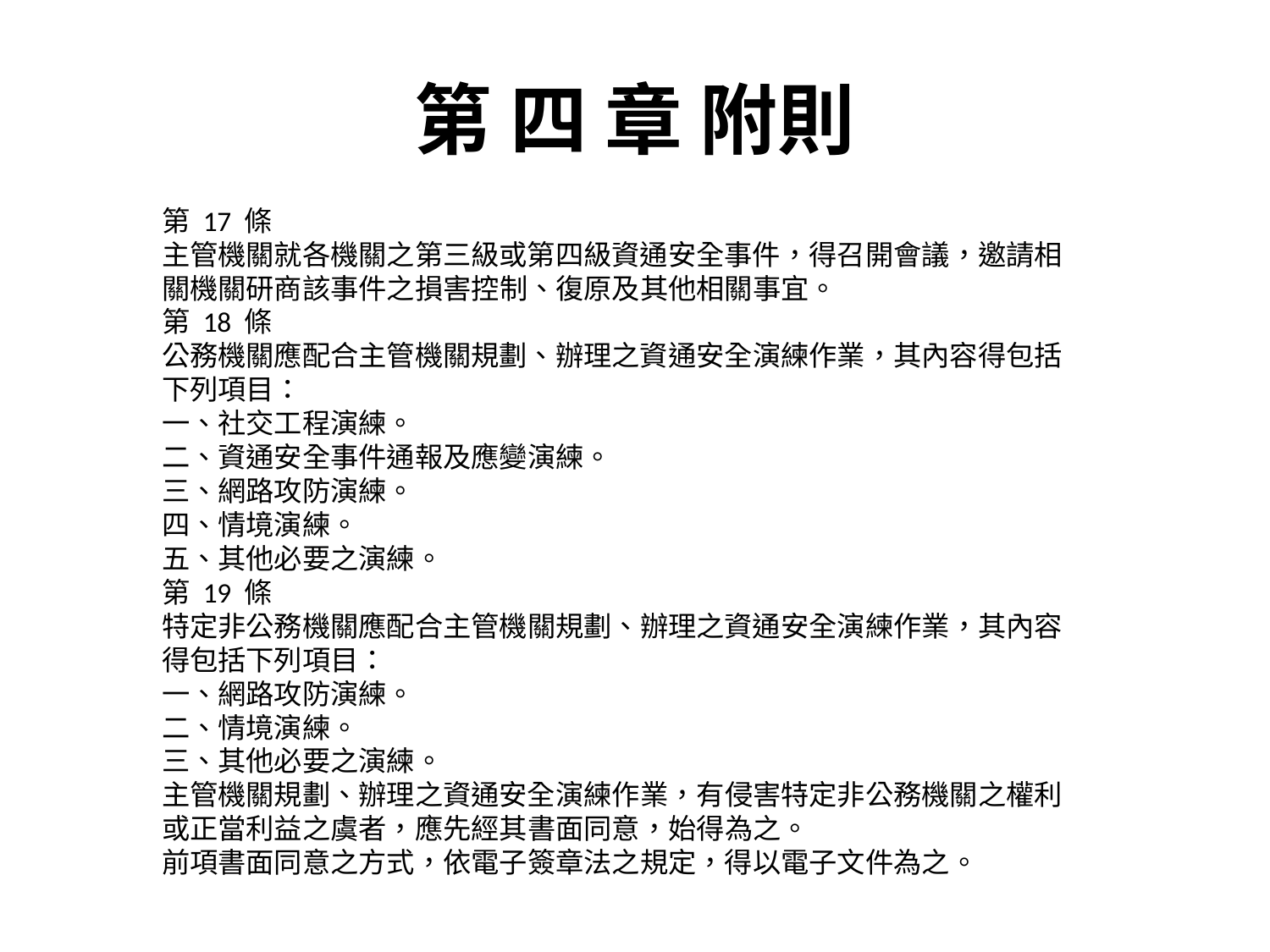

# 第 四 章 附則
第 17 條
主管機關就各機關之第三級或第四級資通安全事件，得召開會議，邀請相
關機關研商該事件之損害控制、復原及其他相關事宜。
第 18 條
公務機關應配合主管機關規劃、辦理之資通安全演練作業，其內容得包括
下列項目：
一、社交工程演練。
二、資通安全事件通報及應變演練。
三、網路攻防演練。
四、情境演練。
五、其他必要之演練。
第 19 條
特定非公務機關應配合主管機關規劃、辦理之資通安全演練作業，其內容
得包括下列項目：
一、網路攻防演練。
二、情境演練。
三、其他必要之演練。
主管機關規劃、辦理之資通安全演練作業，有侵害特定非公務機關之權利
或正當利益之虞者，應先經其書面同意，始得為之。
前項書面同意之方式，依電子簽章法之規定，得以電子文件為之。